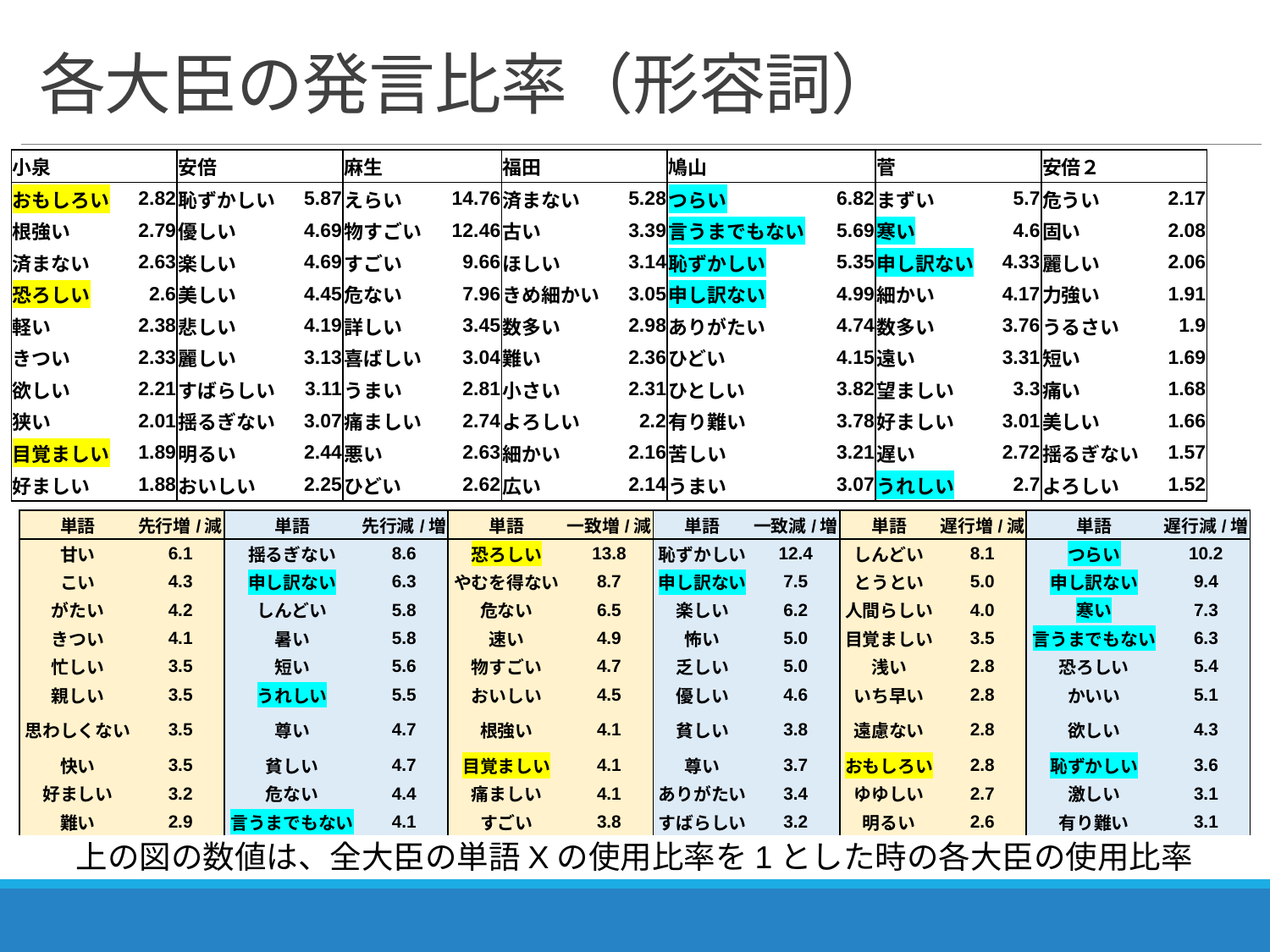

# 各大臣の発言比率（形容詞）
| 小泉 |  | 安倍 |  | 麻生 |  | 福田 |  | 鳩山 |  | 菅 |  | 安倍２ |  |
| --- | --- | --- | --- | --- | --- | --- | --- | --- | --- | --- | --- | --- | --- |
| おもしろい | 2.82 | 恥ずかしい | 5.87 | えらい | 14.76 | 済まない | 5.28 | つらい | 6.82 | まずい | 5.7 | 危うい | 2.17 |
| 根強い | 2.79 | 優しい | 4.69 | 物すごい | 12.46 | 古い | 3.39 | 言うまでもない | 5.69 | 寒い | 4.6 | 固い | 2.08 |
| 済まない | 2.63 | 楽しい | 4.69 | すごい | 9.66 | ほしい | 3.14 | 恥ずかしい | 5.35 | 申し訳ない | 4.33 | 麗しい | 2.06 |
| 恐ろしい | 2.6 | 美しい | 4.45 | 危ない | 7.96 | きめ細かい | 3.05 | 申し訳ない | 4.99 | 細かい | 4.17 | 力強い | 1.91 |
| 軽い | 2.38 | 悲しい | 4.19 | 詳しい | 3.45 | 数多い | 2.98 | ありがたい | 4.74 | 数多い | 3.76 | うるさい | 1.9 |
| きつい | 2.33 | 麗しい | 3.13 | 喜ばしい | 3.04 | 難い | 2.36 | ひどい | 4.15 | 遠い | 3.31 | 短い | 1.69 |
| 欲しい | 2.21 | すばらしい | 3.11 | うまい | 2.81 | 小さい | 2.31 | ひとしい | 3.82 | 望ましい | 3.3 | 痛い | 1.68 |
| 狭い | 2.01 | 揺るぎない | 3.07 | 痛ましい | 2.74 | よろしい | 2.2 | 有り難い | 3.78 | 好ましい | 3.01 | 美しい | 1.66 |
| 目覚ましい | 1.89 | 明るい | 2.44 | 悪い | 2.63 | 細かい | 2.16 | 苦しい | 3.21 | 遅い | 2.72 | 揺るぎない | 1.57 |
| 好ましい | 1.88 | おいしい | 2.25 | ひどい | 2.62 | 広い | 2.14 | うまい | 3.07 | うれしい | 2.7 | よろしい | 1.52 |
| 単語 | 先行増/減 | 単語 | 先行減/増 | 単語 | 一致増/減 | 単語 | 一致減/増 | 単語 | 遅行増/減 | 単語 | 遅行減/増 |
| --- | --- | --- | --- | --- | --- | --- | --- | --- | --- | --- | --- |
| 甘い | 6.1 | 揺るぎない | 8.6 | 恐ろしい | 13.8 | 恥ずかしい | 12.4 | しんどい | 8.1 | つらい | 10.2 |
| こい | 4.3 | 申し訳ない | 6.3 | やむを得ない | 8.7 | 申し訳ない | 7.5 | とうとい | 5.0 | 申し訳ない | 9.4 |
| がたい | 4.2 | しんどい | 5.8 | 危ない | 6.5 | 楽しい | 6.2 | 人間らしい | 4.0 | 寒い | 7.3 |
| きつい | 4.1 | 暑い | 5.8 | 速い | 4.9 | 怖い | 5.0 | 目覚ましい | 3.5 | 言うまでもない | 6.3 |
| 忙しい | 3.5 | 短い | 5.6 | 物すごい | 4.7 | 乏しい | 5.0 | 浅い | 2.8 | 恐ろしい | 5.4 |
| 親しい | 3.5 | うれしい | 5.5 | おいしい | 4.5 | 優しい | 4.6 | いち早い | 2.8 | かいい | 5.1 |
| 思わしくない | 3.5 | 尊い | 4.7 | 根強い | 4.1 | 貧しい | 3.8 | 遠慮ない | 2.8 | 欲しい | 4.3 |
| 快い | 3.5 | 貧しい | 4.7 | 目覚ましい | 4.1 | 尊い | 3.7 | おもしろい | 2.8 | 恥ずかしい | 3.6 |
| 好ましい | 3.2 | 危ない | 4.4 | 痛ましい | 4.1 | ありがたい | 3.4 | ゆゆしい | 2.7 | 激しい | 3.1 |
| 難い | 2.9 | 言うまでもない | 4.1 | すごい | 3.8 | すばらしい | 3.2 | 明るい | 2.6 | 有り難い | 3.1 |
上の図の数値は、全大臣の単語Xの使用比率を1とした時の各大臣の使用比率